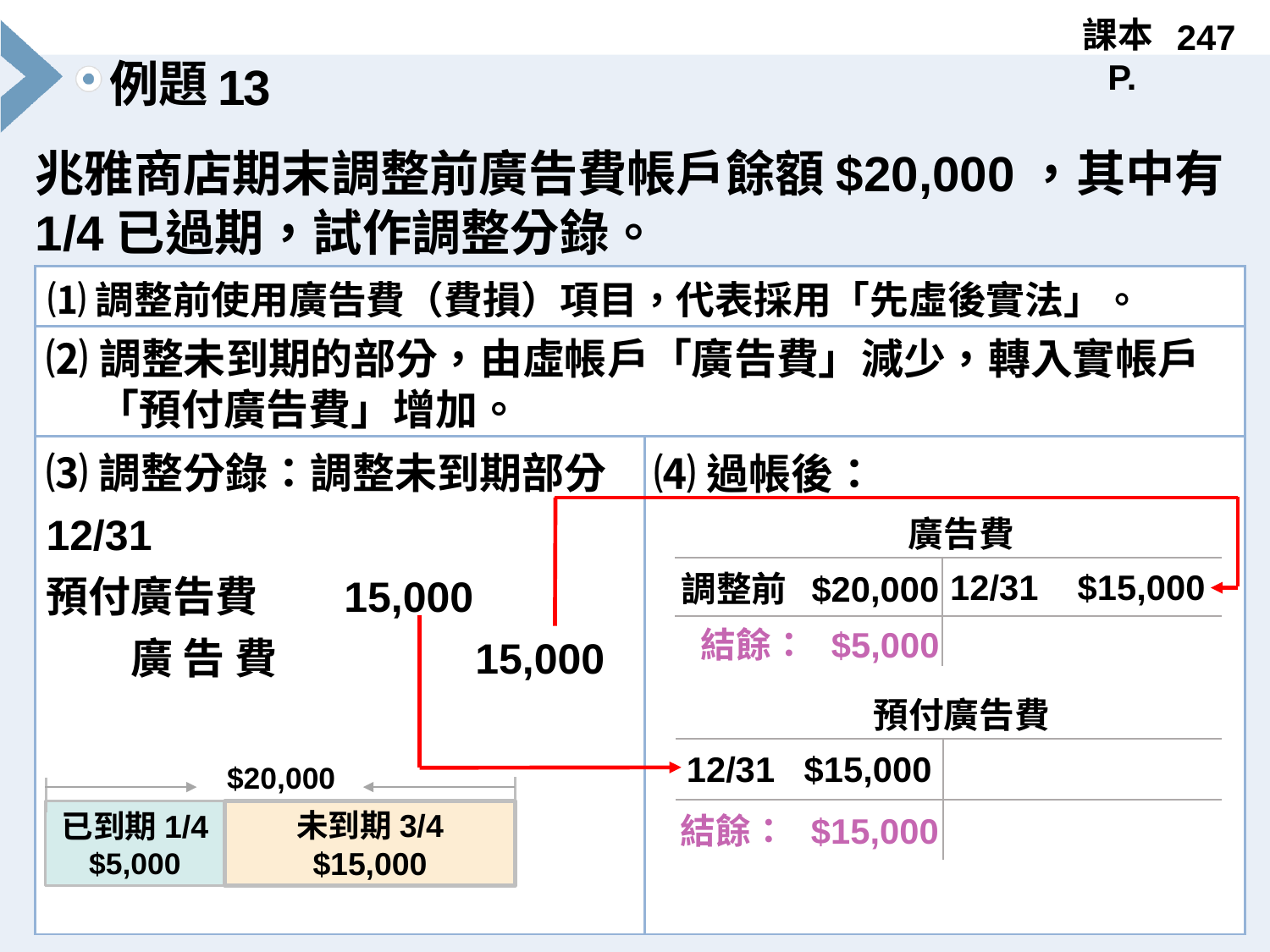

# 13
247
兆雅商店期末調整前廣告費帳戶餘額$20,000，其中有1/4已過期，試作調整分錄。
|  |  |
| --- | --- |
|  |  |
|  |  |
⑴調整前使用廣告費（費損）項目，代表採用「先虛後實法」。
⑵調整未到期的部分，由虛帳戶「廣告費」減少，轉入實帳戶「預付廣告費」增加。
⑷過帳後：
⑶調整分錄：調整未到期部分
12/31
預付廣告費        15,000
　　廣 告 費　　　　  15,000
| 廣告費 |  |
| --- | --- |
|  |  |
|  |  |
12/31    $15,000
調整前  $20,000
結餘：  $5,000
| 預付廣告費 |  |
| --- | --- |
|  |  |
|  |  |
12/31   $15,000
$20,000
已到期1/4
$5,000
未到期3/4
$15,000
結餘：  $15,000